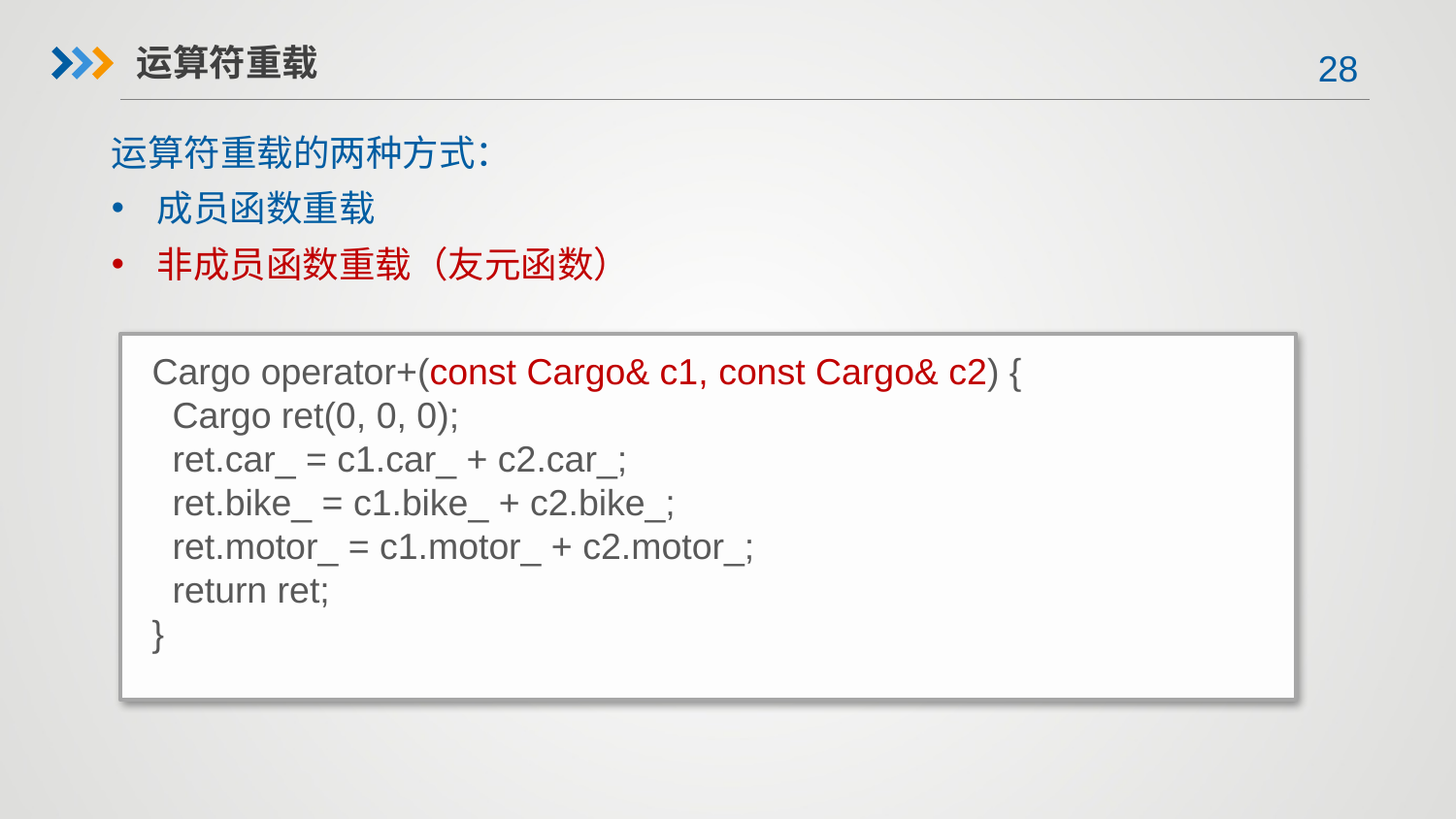

运算符重载
运算符重载的两种方式：
成员函数重载
非成员函数重载（友元函数）

Cargo operator+(const Cargo& c1, const Cargo& c2) {
  Cargo ret(0, 0, 0);
  ret.car_ = c1.car_ + c2.car_;
  ret.bike_ = c1.bike_ + c2.bike_;
  ret.motor_ = c1.motor_ + c2.motor_;
  return ret;
}